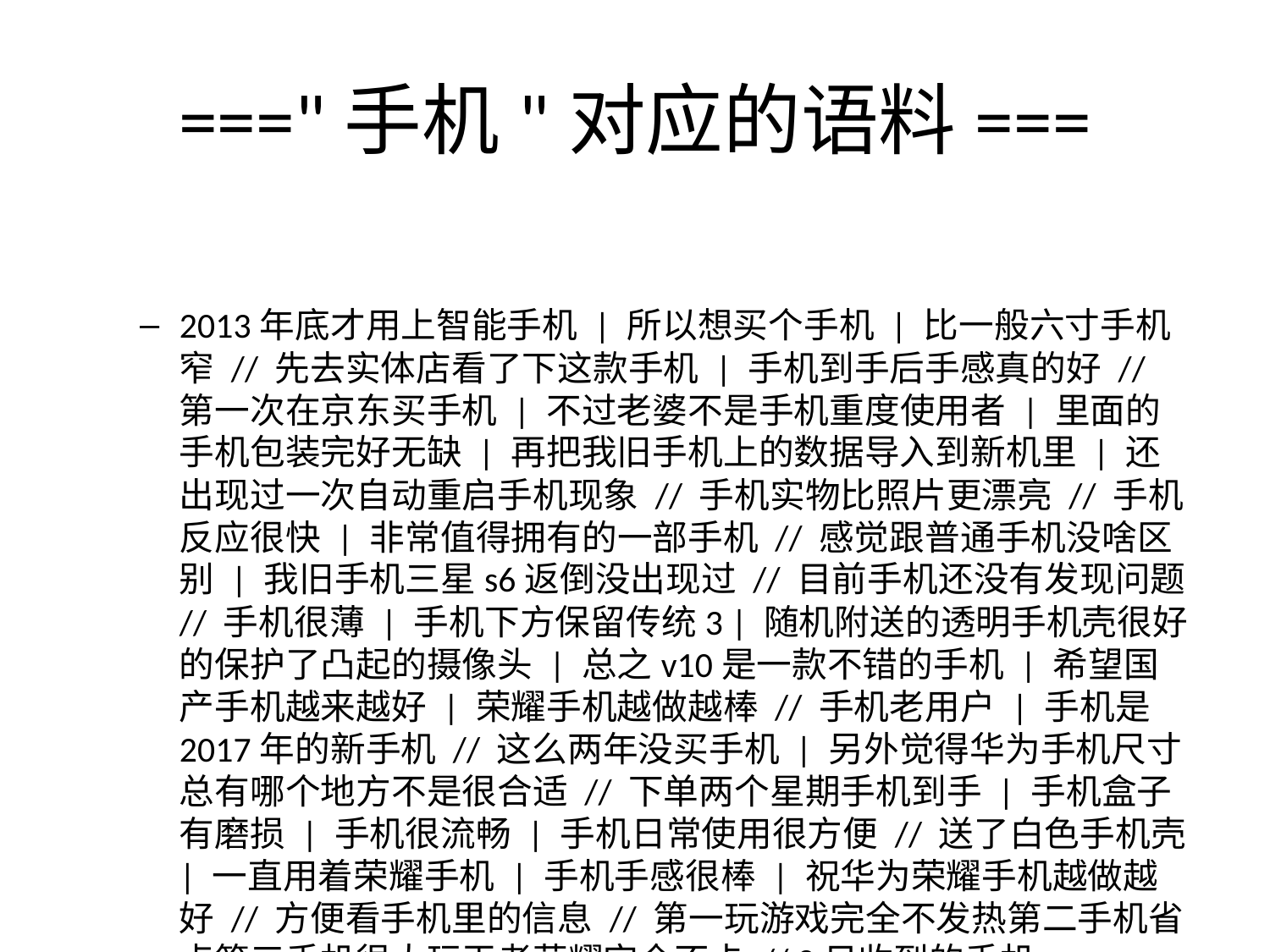

# ==="手机"对应的语料===

2013年底才用上智能手机 | 所以想买个手机 | 比一般六寸手机窄 // 先去实体店看了下这款手机 | 手机到手后手感真的好 // 第一次在京东买手机 | 不过老婆不是手机重度使用者 | 里面的手机包装完好无缺 | 再把我旧手机上的数据导入到新机里 | 还出现过一次自动重启手机现象 // 手机实物比照片更漂亮 // 手机反应很快 | 非常值得拥有的一部手机 // 感觉跟普通手机没啥区别 | 我旧手机三星s6返倒没出现过 // 目前手机还没有发现问题 // 手机很薄 | 手机下方保留传统3 | 随机附送的透明手机壳很好的保护了凸起的摄像头 | 总之v10是一款不错的手机 | 希望国产手机越来越好 | 荣耀手机越做越棒 // 手机老用户 | 手机是2017年的新手机 // 这么两年没买手机 | 另外觉得华为手机尺寸总有哪个地方不是很合适 // 下单两个星期手机到手 | 手机盒子有磨损 | 手机很流畅 | 手机日常使用很方便 // 送了白色手机壳 | 一直用着荣耀手机 | 手机手感很棒 | 祝华为荣耀手机越做越好 // 方便看手机里的信息 // 第一玩游戏完全不发热第二手机省点第三手机很大玩王者荣耀完全不卡 // 3日收到的手机